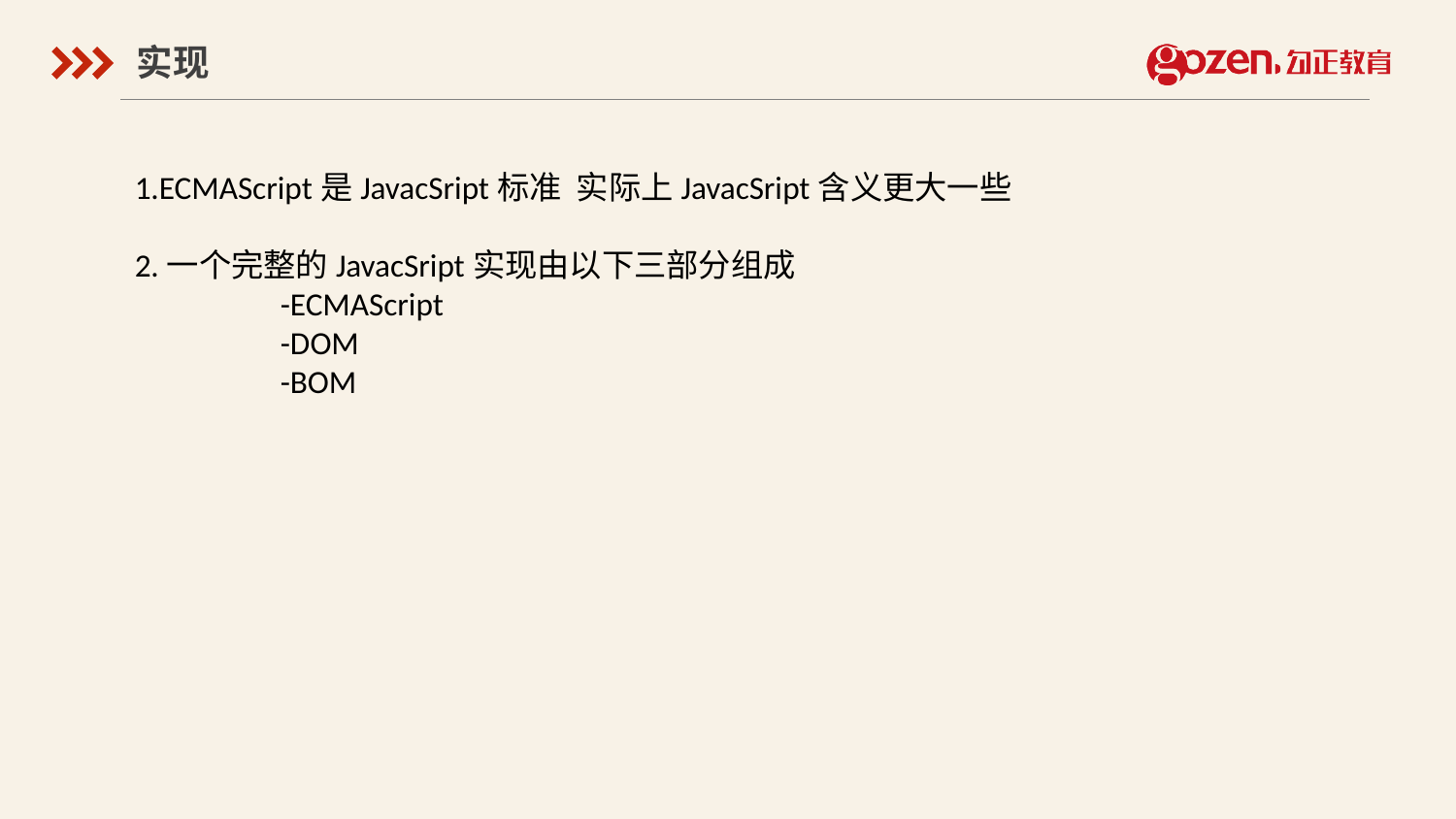

实现

1.ECMAScript是JavacSript标准  实际上JavacSript含义更大一些

2.一个完整的JavacSript实现由以下三部分组成
	-ECMAScript
	-DOM
	-BOM